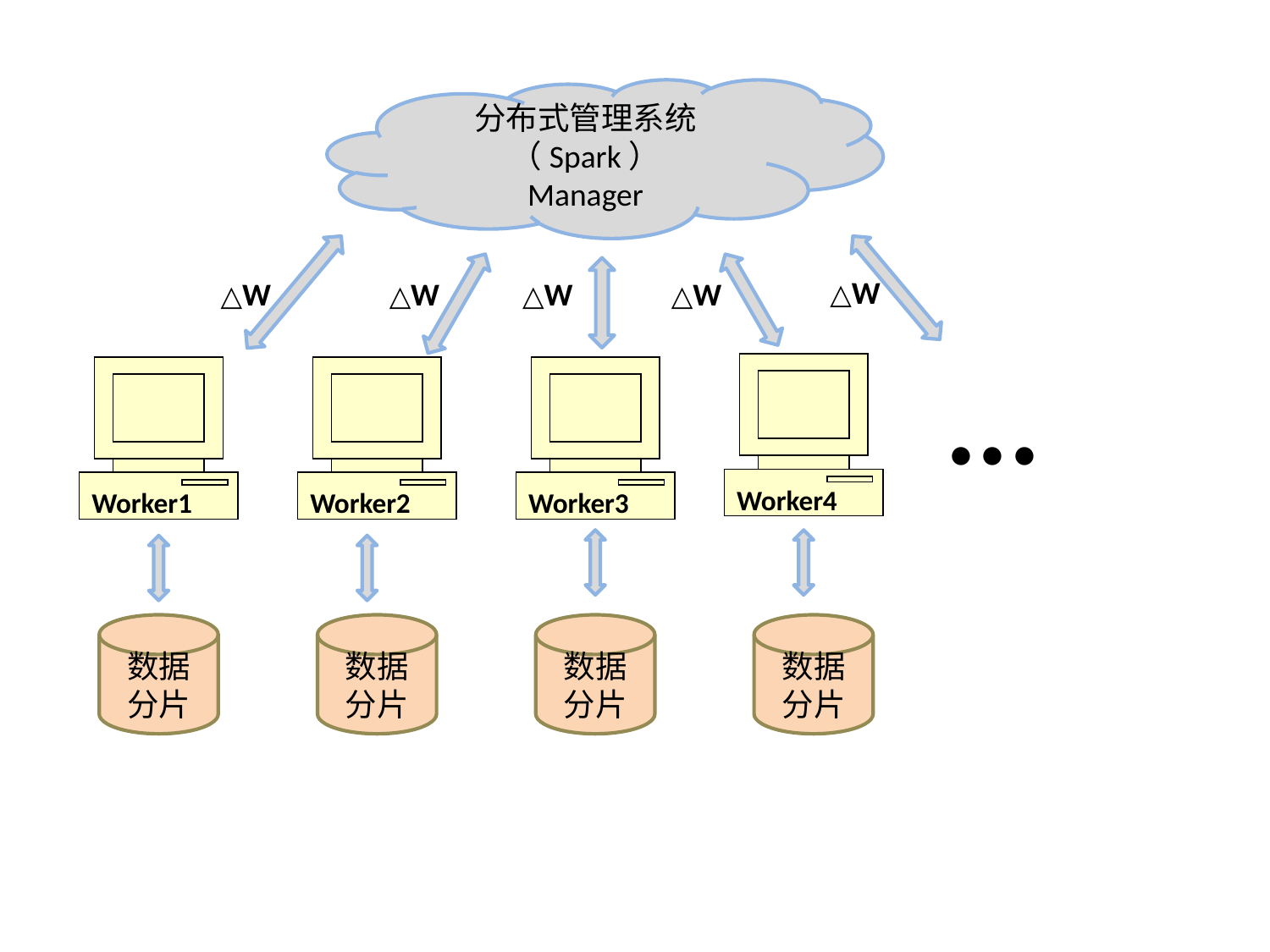

分布式管理系统（Spark）
Manager

△W
△W
△W
△W
△W

···
Worker4
Worker1
Worker2
Worker3

数据分片
数据分片
数据分片
数据分片